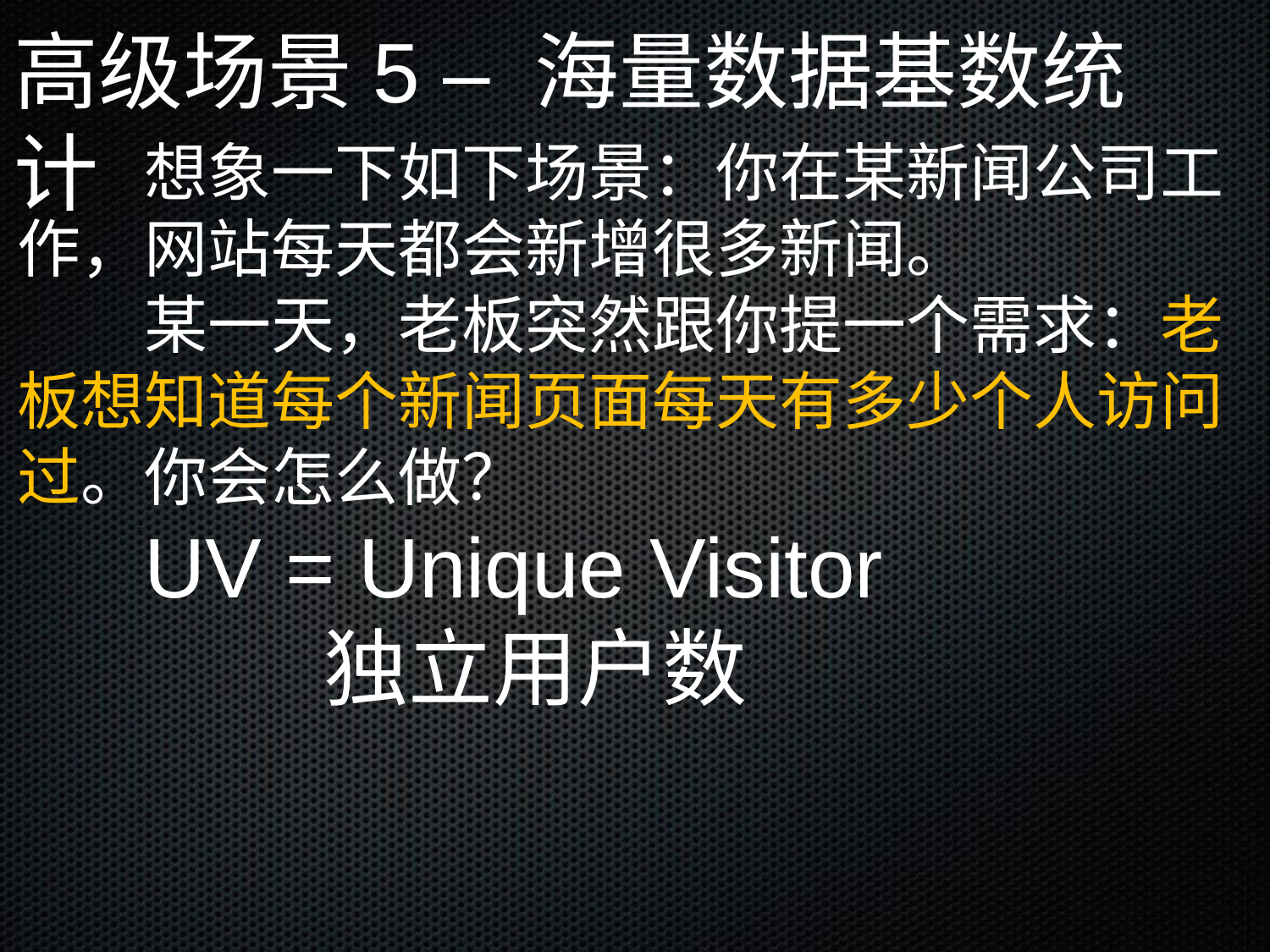

高级场景5 – 海量数据基数统计
	想象一下如下场景：你在某新闻公司工作，网站每天都会新增很多新闻。
	某一天，老板突然跟你提一个需求：老板想知道每个新闻页面每天有多少个人访问过。你会怎么做？
	UV = Unique Visitor
               独立用户数